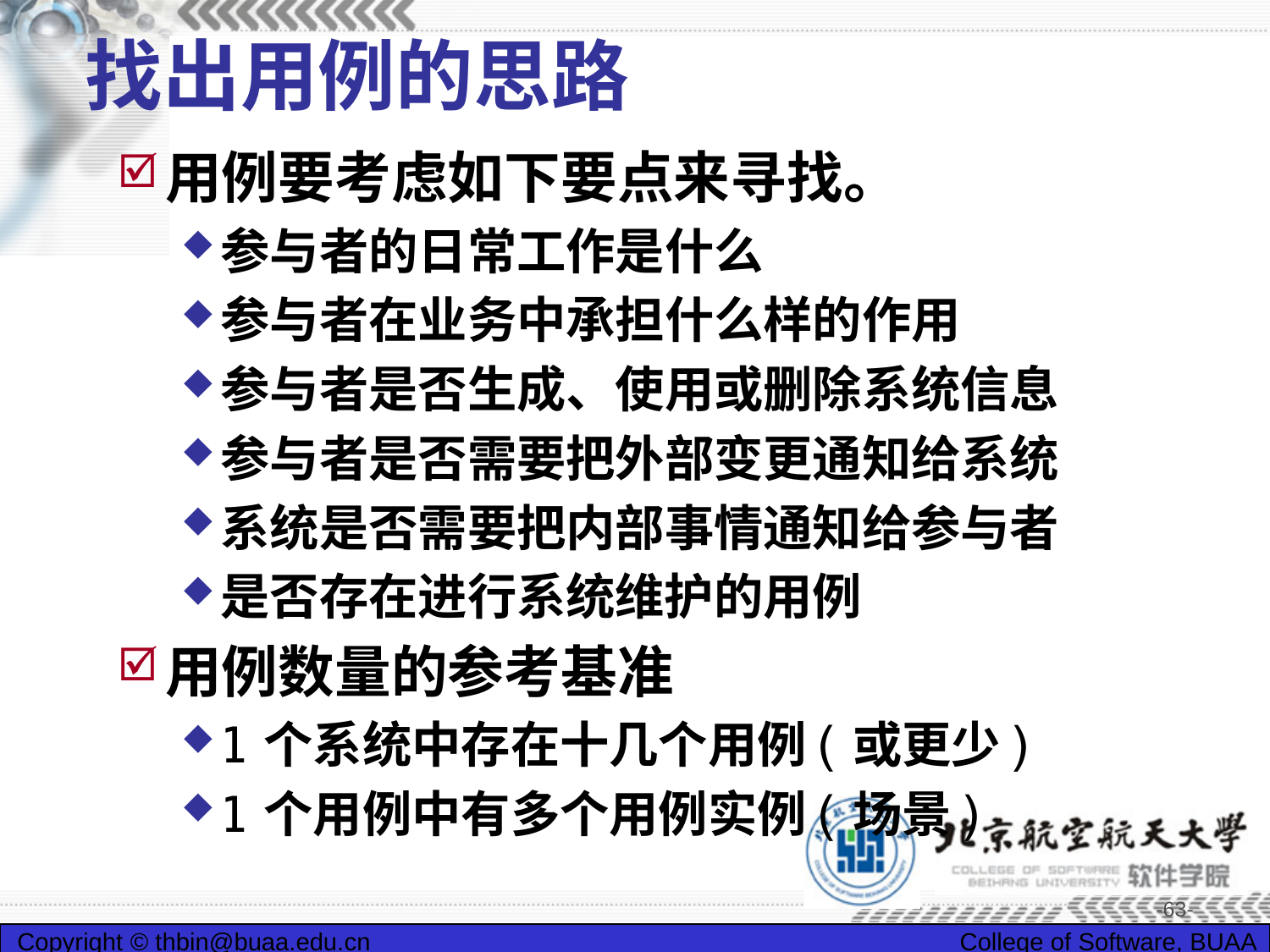

# 找出用例的思路
用例要考虑如下要点来寻找。
参与者的日常工作是什么
参与者在业务中承担什么样的作用
参与者是否生成、使用或删除系统信息
参与者是否需要把外部变更通知给系统
系统是否需要把内部事情通知给参与者
是否存在进行系统维护的用例
用例数量的参考基准
1个系统中存在十几个用例(或更少)
1个用例中有多个用例实例(场景)
-63-